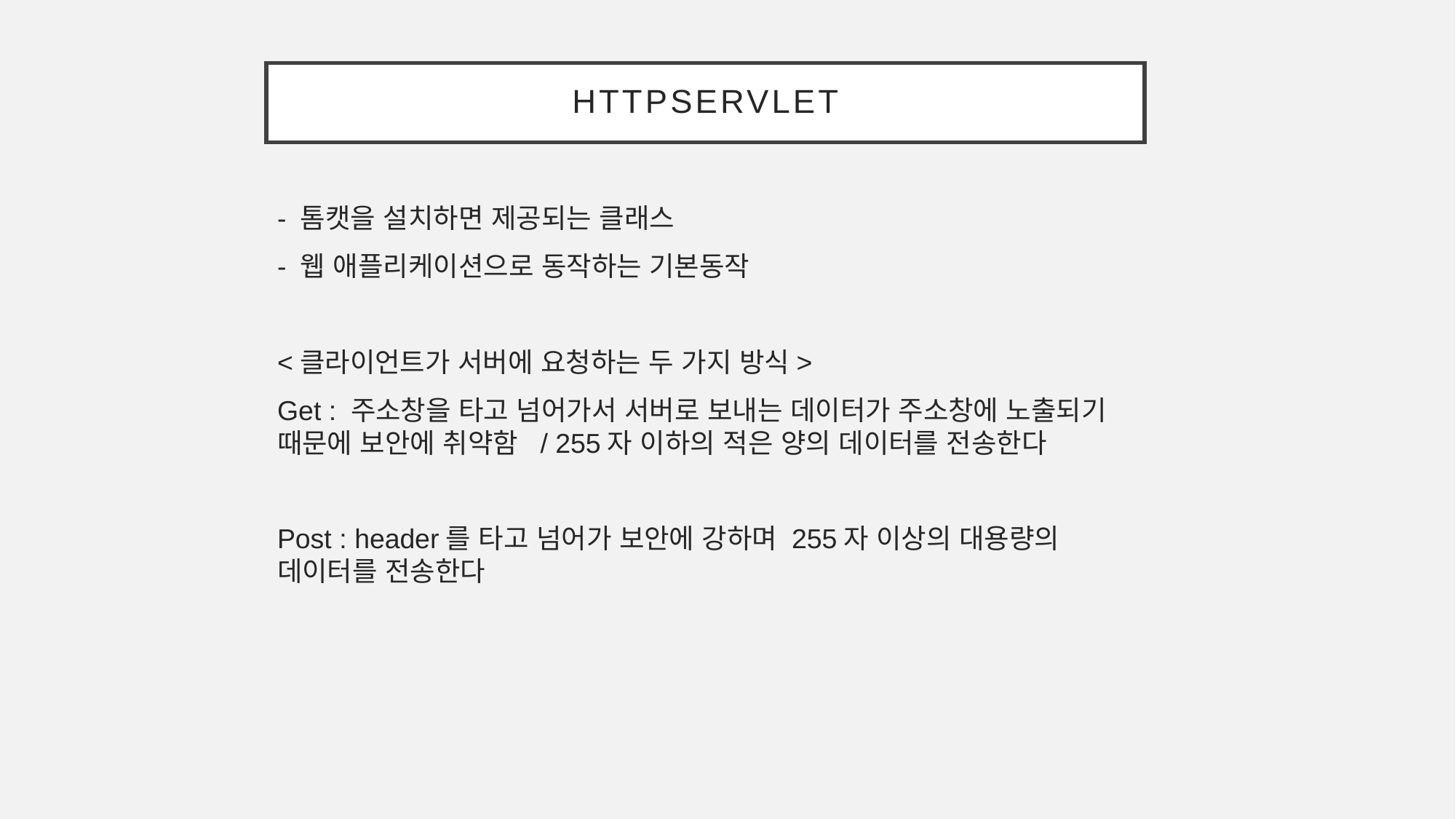

# Httpservlet
- 톰캣을 설치하면 제공되는 클래스
- 웹 애플리케이션으로 동작하는 기본동작

<클라이언트가 서버에 요청하는 두 가지 방식>
Get : 주소창을 타고 넘어가서 서버로 보내는 데이터가 주소창에 노출되기 때문에 보안에 취약함  / 255자 이하의 적은 양의 데이터를 전송한다

Post : header를 타고 넘어가 보안에 강하며 255자 이상의 대용량의 데이터를 전송한다